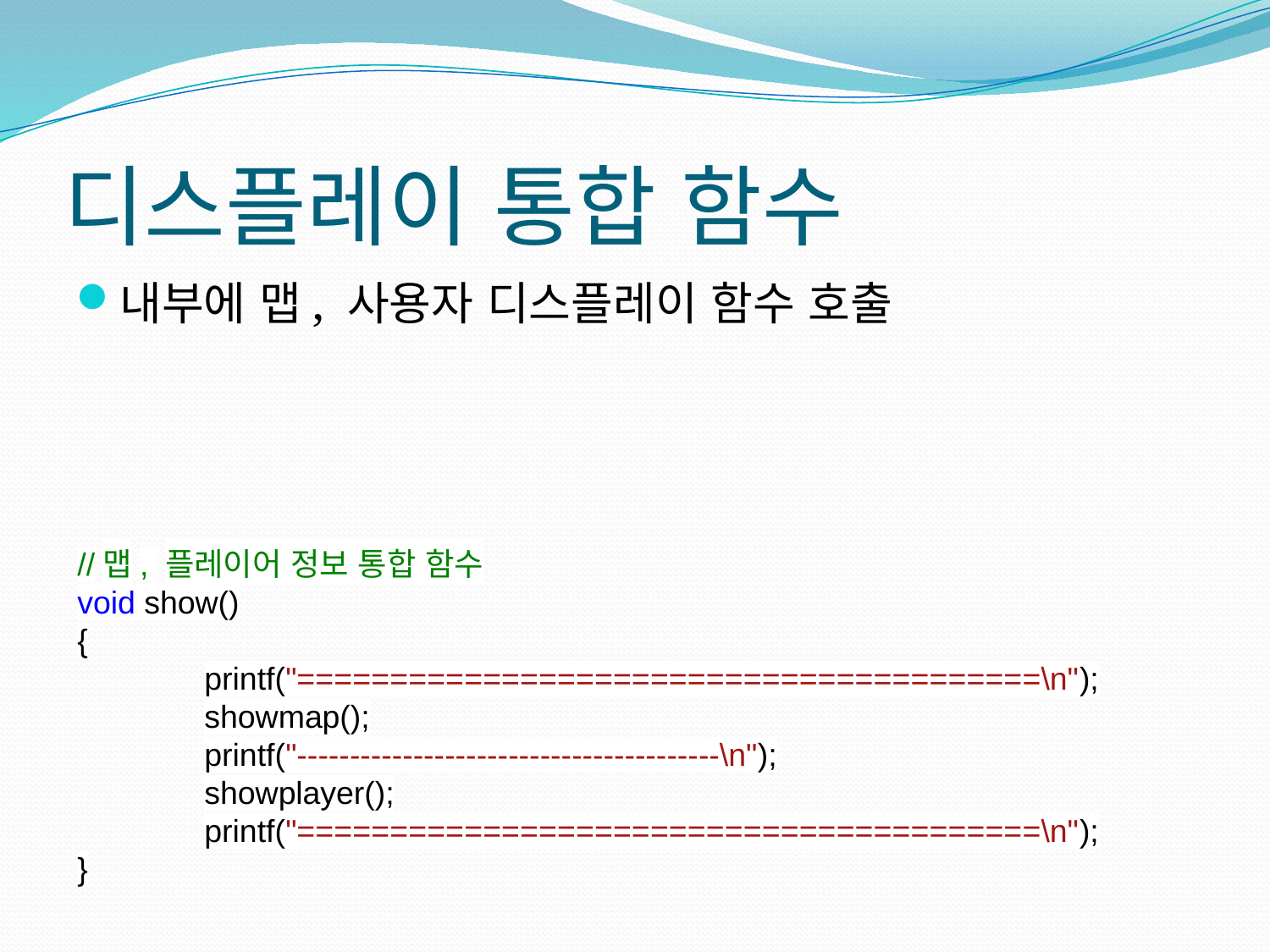

# 디스플레이 통합 함수
내부에 맵, 사용자 디스플레이 함수 호출
//맵, 플레이어 정보 통합 함수
void show()
{
	printf("========================================\n");
	showmap();
	printf("----------------------------------------\n");
	showplayer();
	printf("========================================\n");
}